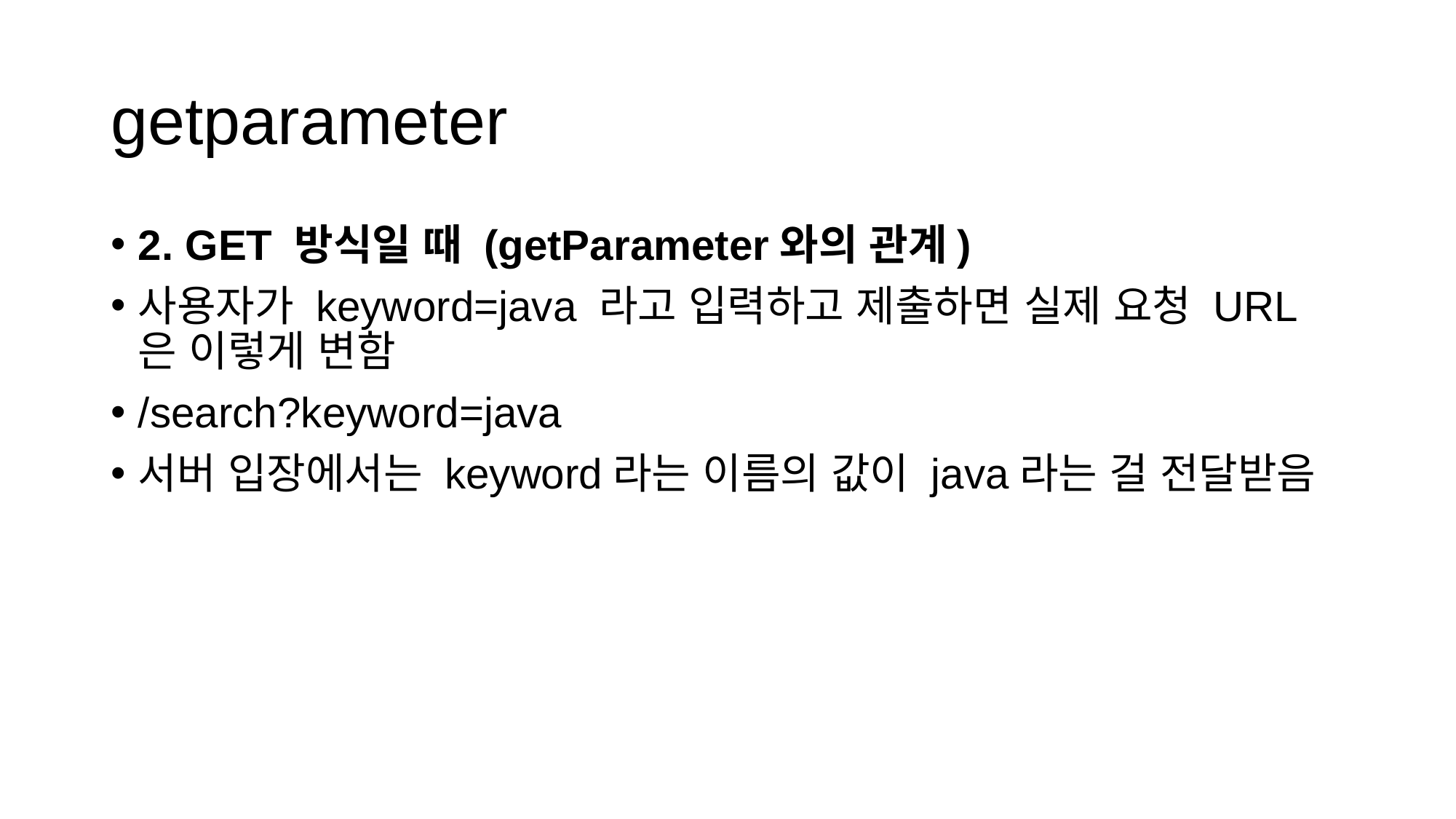

# getparameter
2. GET 방식일 때 (getParameter와의 관계)
사용자가 keyword=java 라고 입력하고 제출하면 실제 요청 URL은 이렇게 변함
/search?keyword=java
서버 입장에서는 keyword라는 이름의 값이 java라는 걸 전달받음